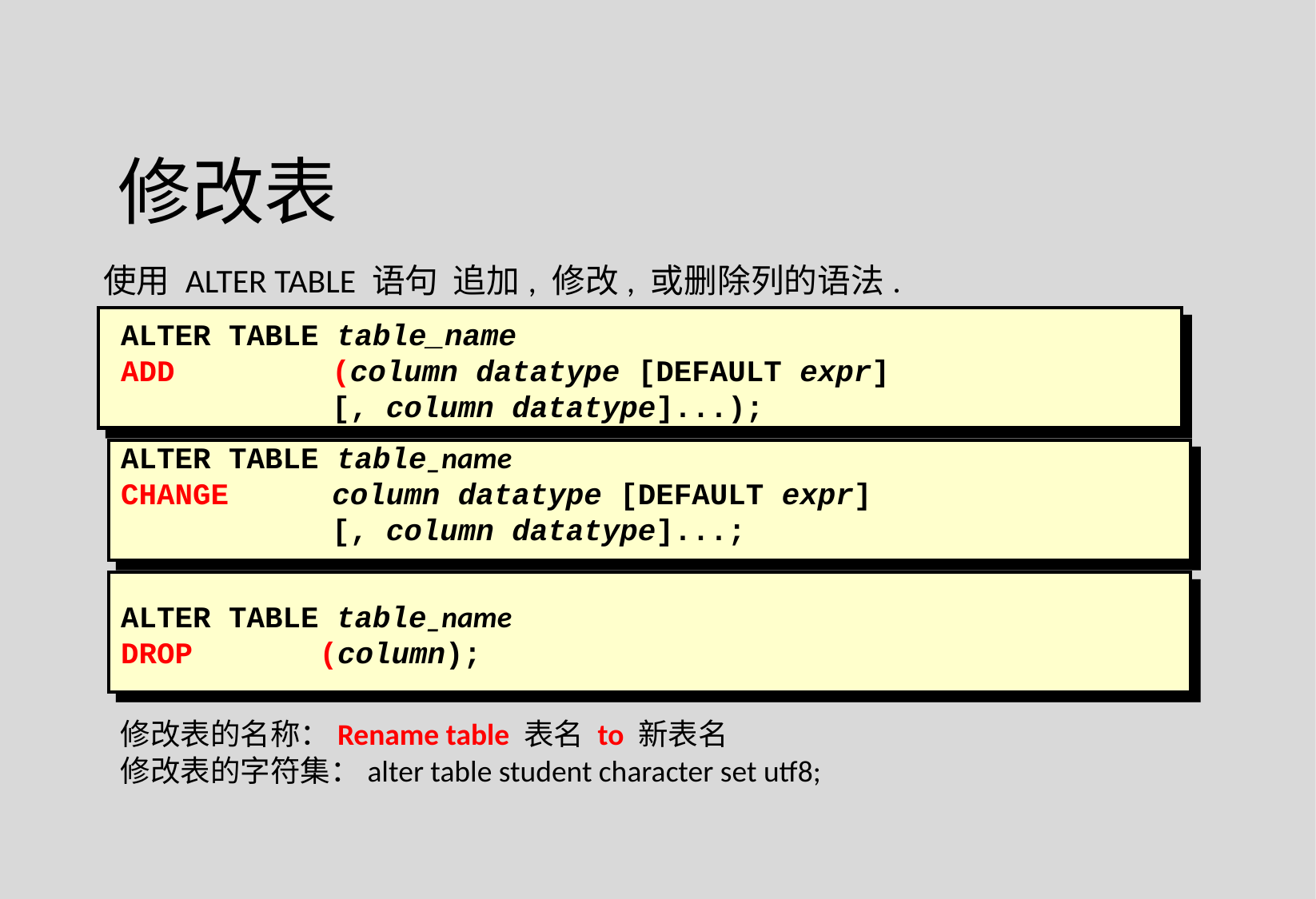

修改表
使用 ALTER TABLE 语句  追加, 修改, 或删除列的语法.

ALTER TABLE table_name
ADD		   (column datatype [DEFAULT expr]
		   [, column datatype]...);
ALTER TABLE table_name
CHANGE	   column datatype [DEFAULT expr]
		   [, column datatype]...;

ALTER TABLE table_name
DROP	      (column);
修改表的名称：Rename table 表名 to 新表名
修改表的字符集：alter table student character set utf8;